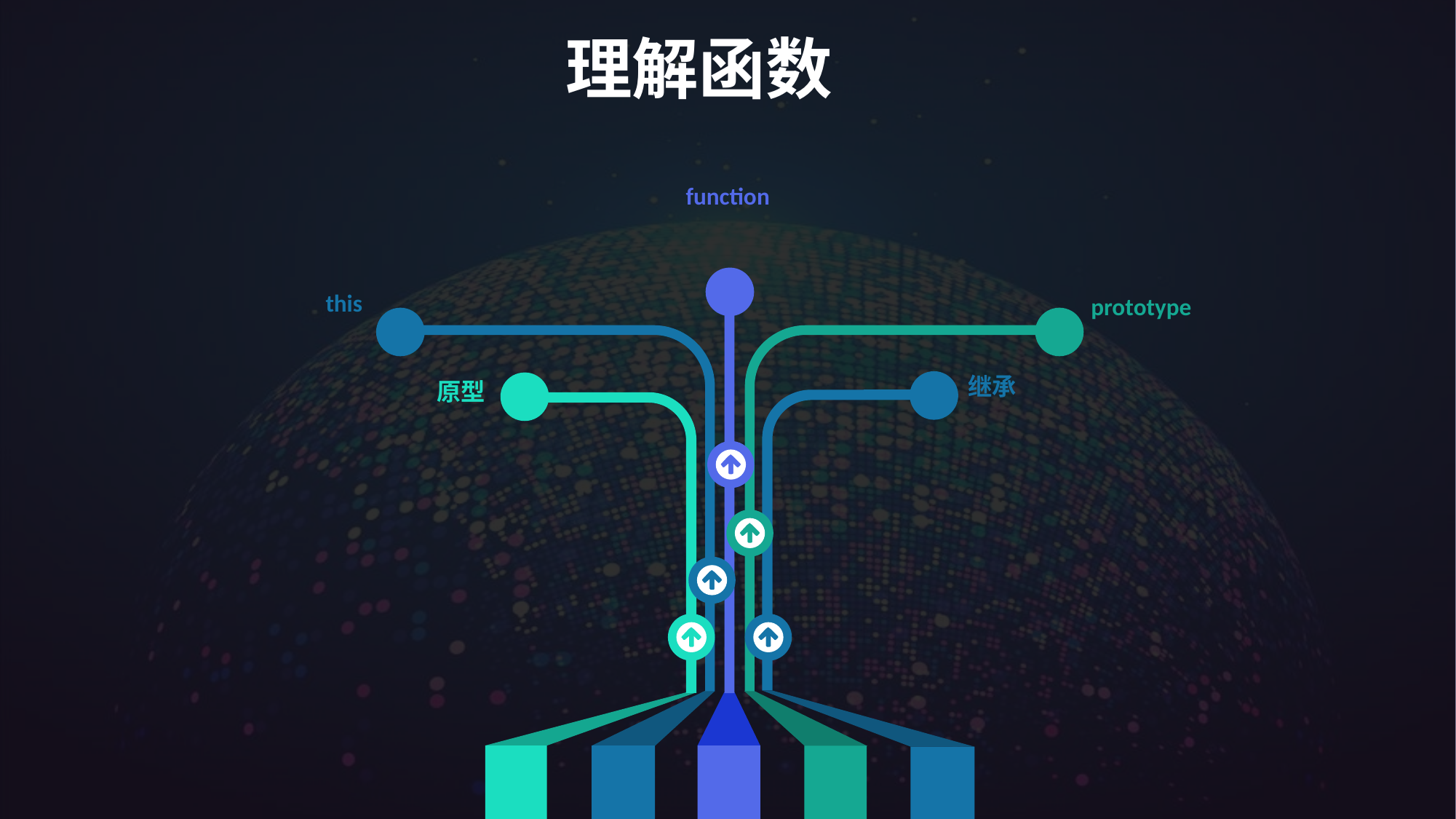

理解函数
function

this

prototype

继承

原型

12